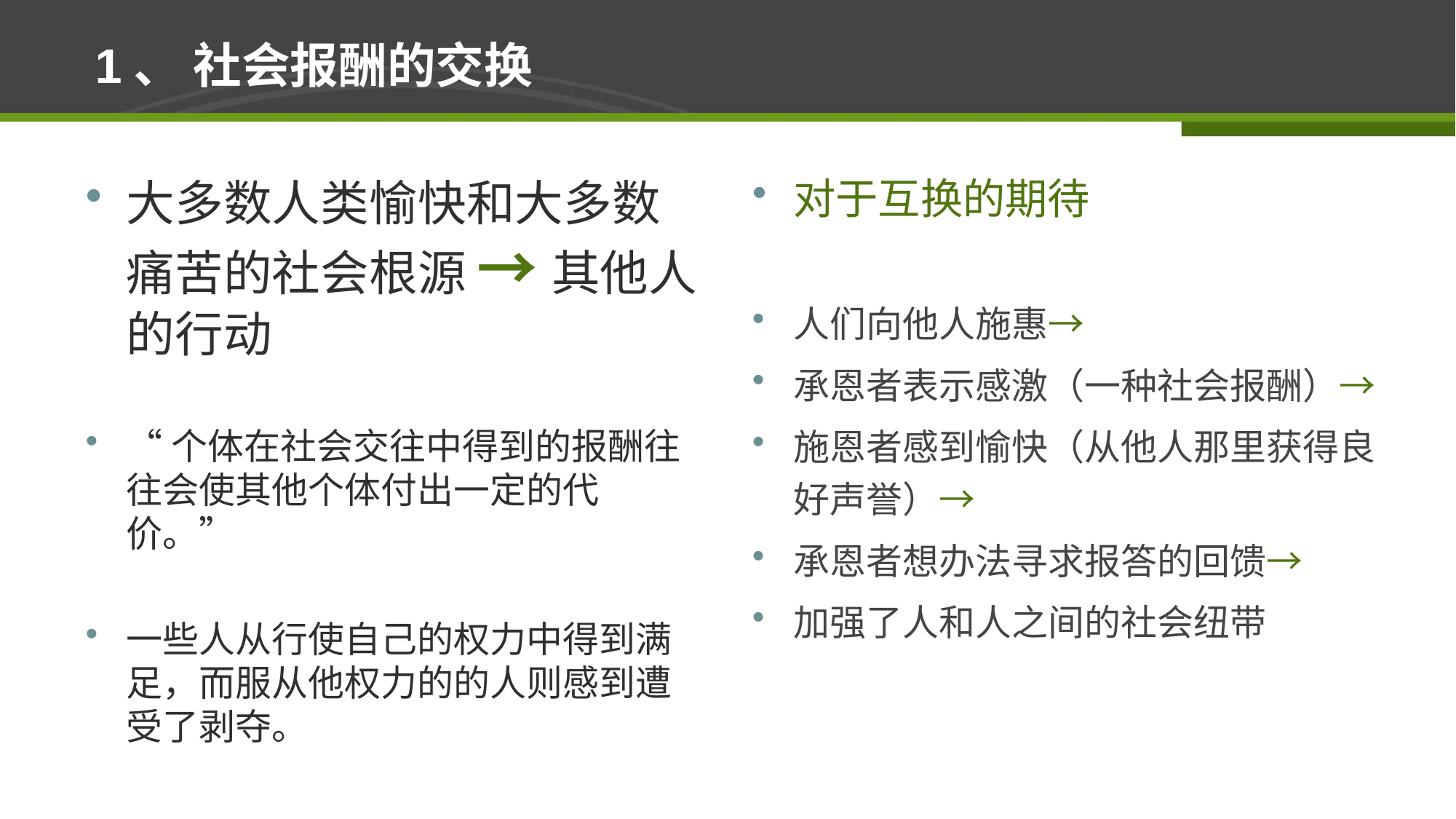

1、 社会报酬的交换
对于互换的期待

人们向他人施惠→
承恩者表示感激（一种社会报酬）→
施恩者感到愉快（从他人那里获得良好声誉）→
承恩者想办法寻求报答的回馈→
加强了人和人之间的社会纽带
大多数人类愉快和大多数痛苦的社会根源 → 其他人的行动

“个体在社会交往中得到的报酬往往会使其他个体付出一定的代价。”

一些人从行使自己的权力中得到满足，而服从他权力的的人则感到遭受了剥夺。